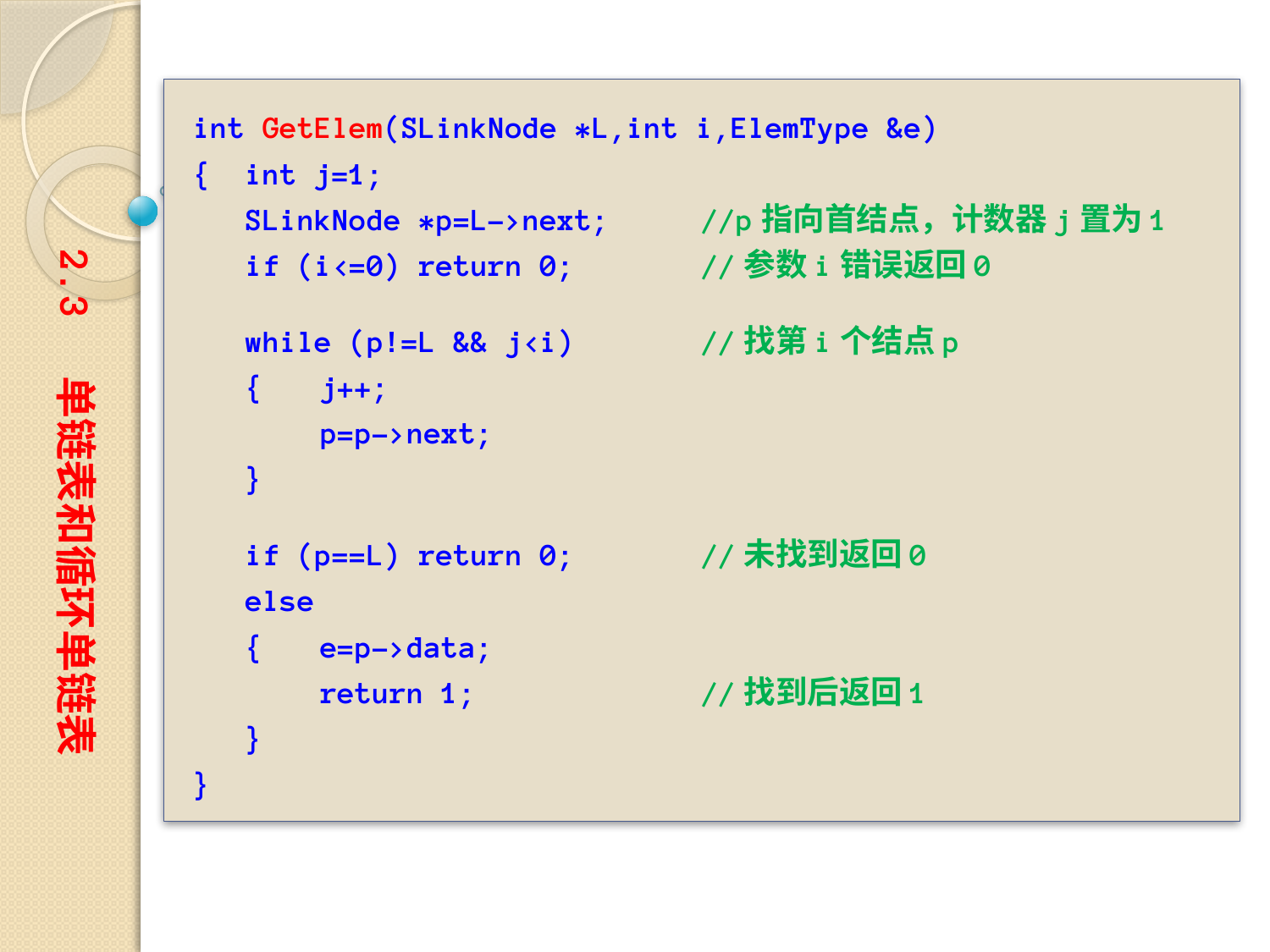

int GetElem(SLinkNode *L,int i,ElemType &e)
{  int j=1;
   SLinkNode *p=L->next;   	//p指向首结点，计数器j置为1
   if (i<=0) return 0;	//参数i错误返回0
   while (p!=L && j<i)	//找第i个结点p
   {	j++;
	p=p->next;
   }
   if (p==L) return 0;	//未找到返回0
   else
   {	e=p->data;
	return 1;		//找到后返回1
   }
}
2.3  单链表和循环单链表